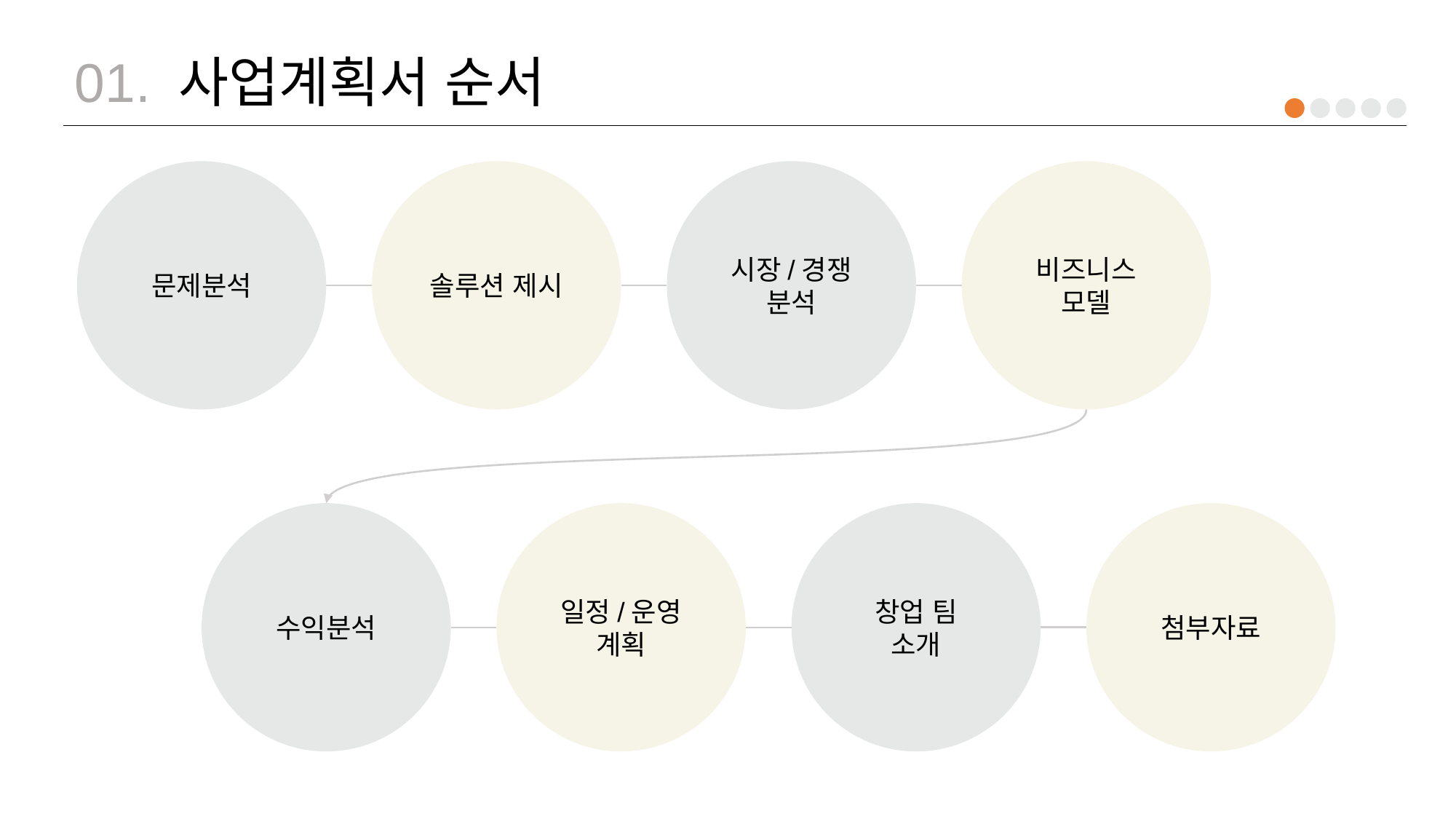

01. 사업계획서 순서

문제분석
솔루션 제시
시장/경쟁
분석
비즈니스
모델
수익분석
일정/운영
계획
창업 팀
소개
첨부자료